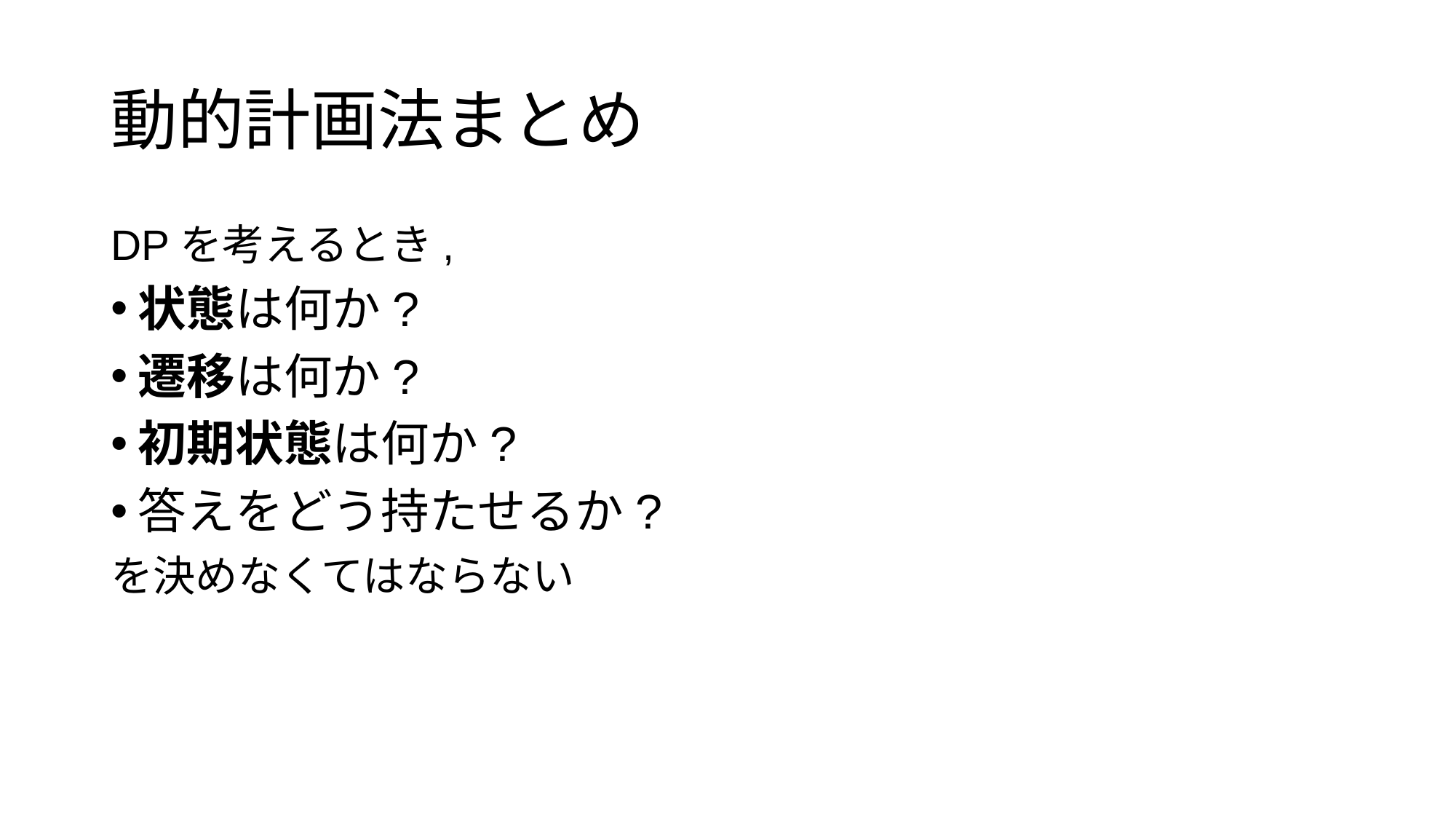

# 動的計画法まとめ
DPを考えるとき,
状態は何か?
遷移は何か?
初期状態は何か?
答えをどう持たせるか?
を決めなくてはならない